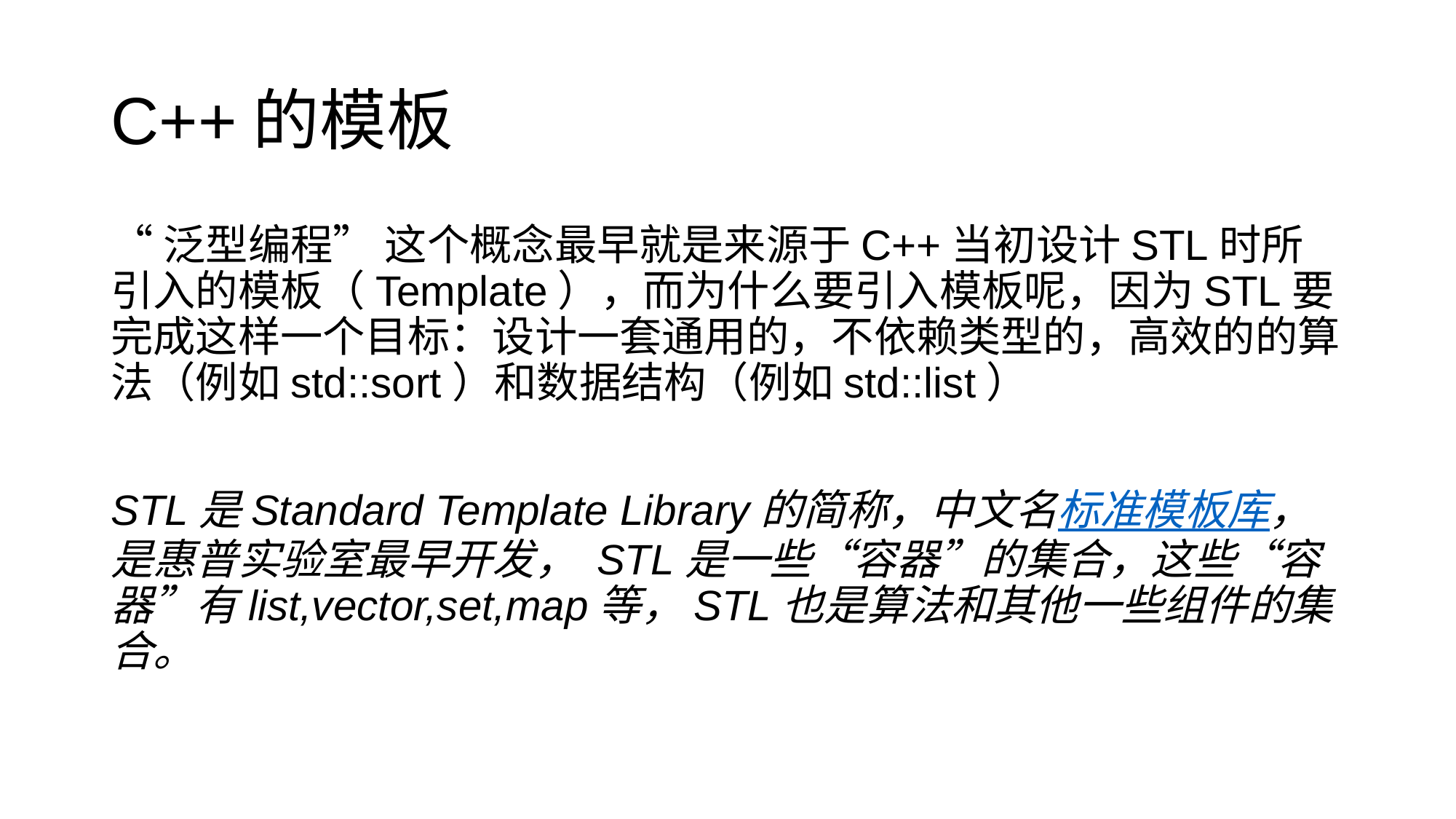

# C++的模板
“泛型编程” 这个概念最早就是来源于C++当初设计STL时所引入的模板（Template），而为什么要引入模板呢，因为STL要完成这样一个目标：设计一套通用的，不依赖类型的，高效的的算法（例如std::sort）和数据结构（例如std::list）

STL是Standard Template Library的简称，中文名标准模板库，是惠普实验室最早开发， STL是一些“容器”的集合，这些“容器”有list,vector,set,map等，STL也是算法和其他一些组件的集合。